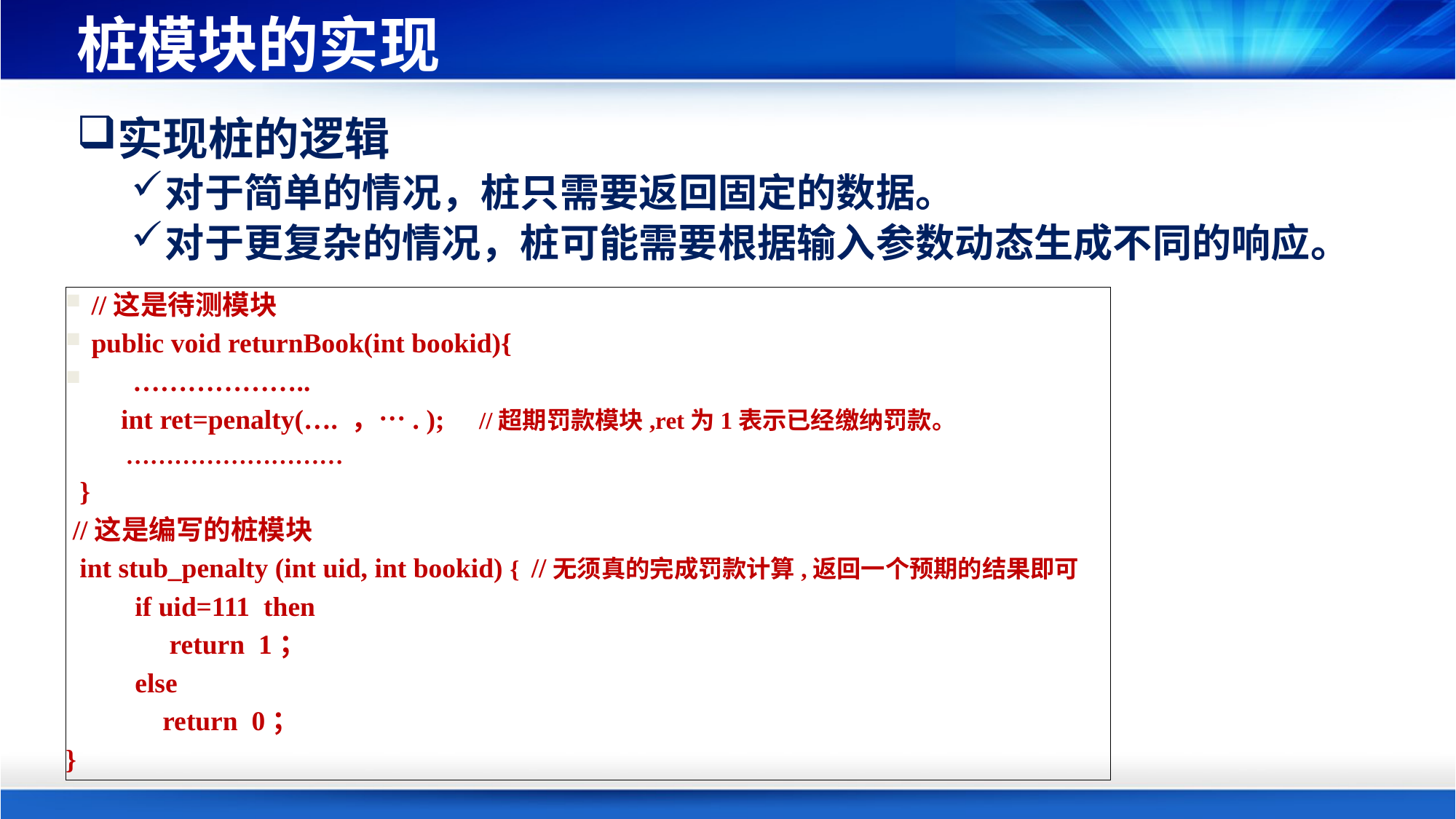

# 桩模块的实现
实现桩的逻辑
对于简单的情况，桩只需要返回固定的数据。
对于更复杂的情况，桩可能需要根据输入参数动态生成不同的响应。
//这是待测模块
public void returnBook(int bookid){
      ………………..
        int ret=penalty(…. ，…. );     //超期罚款模块,ret为1表示已经缴纳罚款。
          ………………………
  }
 //这是编写的桩模块
  int stub_penalty (int uid, int bookid) {  //无须真的完成罚款计算,返回一个预期的结果即可
          if uid=111  then
               return  1；
          else
              return  0；
}